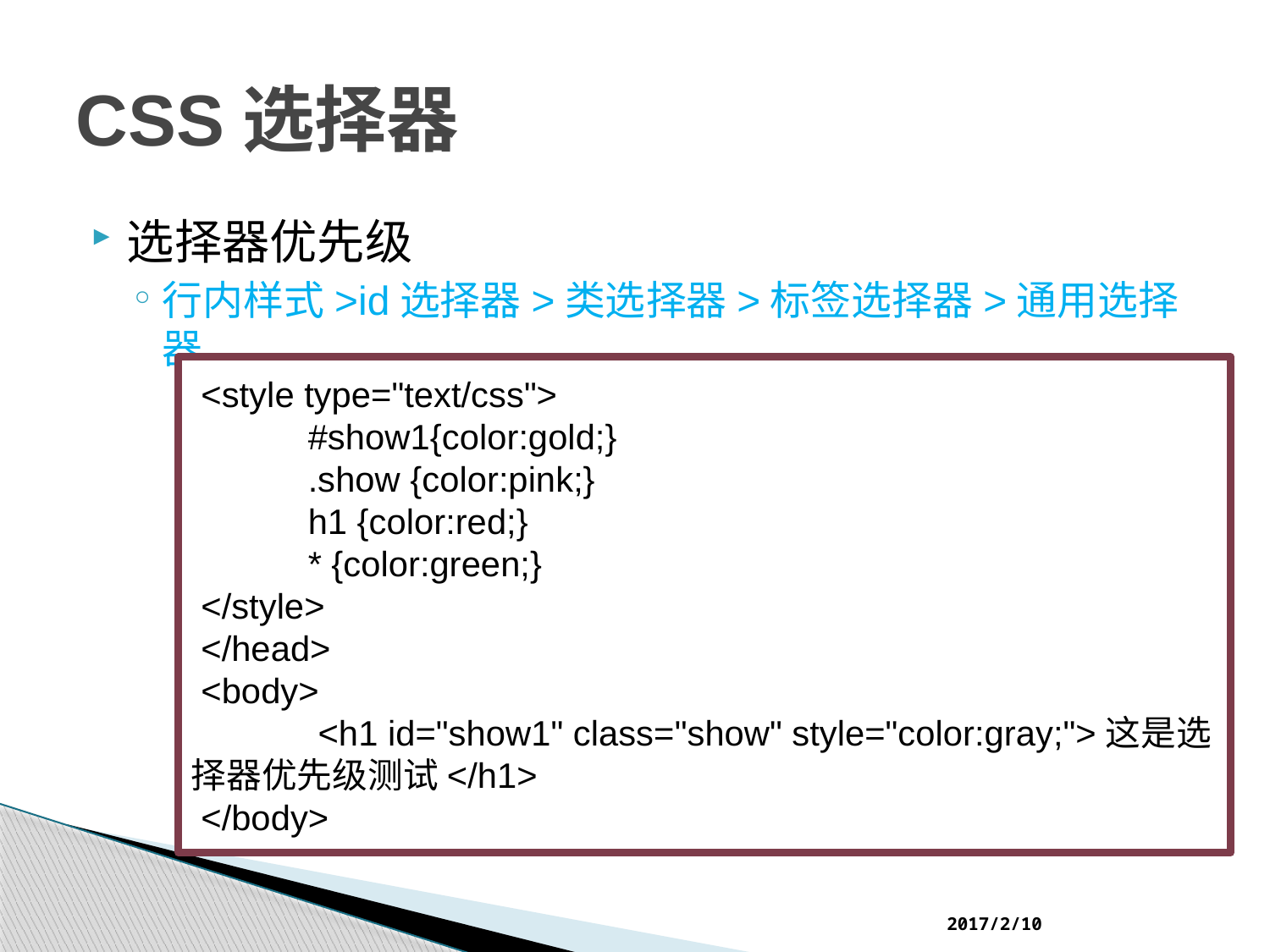

# CSS选择器
选择器优先级
行内样式>id选择器>类选择器>标签选择器>通用选择器
 <style type="text/css">
            #show1{color:gold;}
            .show {color:pink;}
            h1 {color:red;}
            * {color:green;}
 </style>
 </head>
 <body>
 	<h1 id="show1" class="show" style="color:gray;">这是选择器优先级测试</h1>
 </body>
2017/2/10